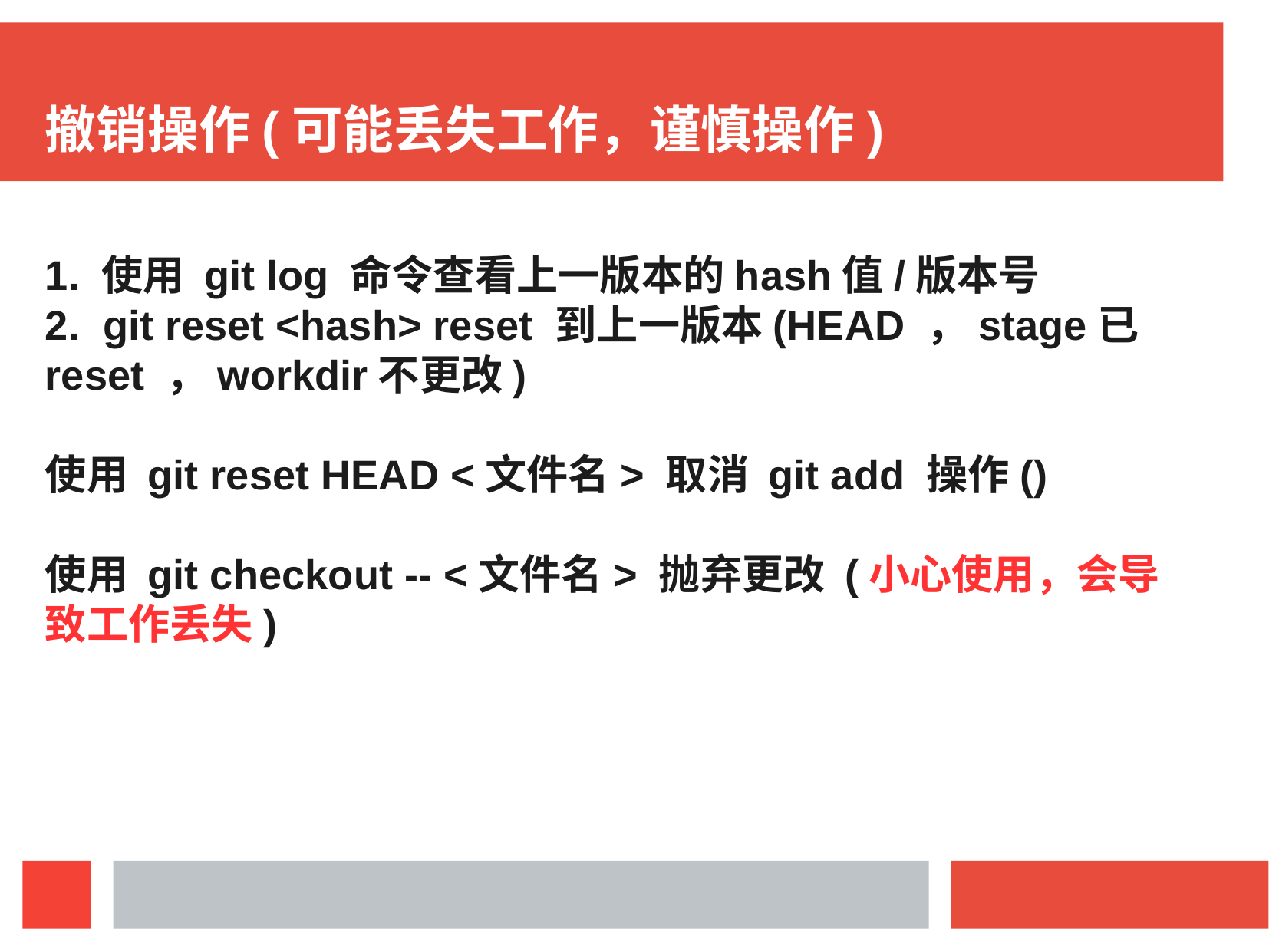

撤销操作(可能丢失工作，谨慎操作)
1. 使用 git log 命令查看上一版本的hash值/版本号
2.  git reset <hash> reset 到上一版本(HEAD ，stage已reset ，workdir不更改)

使用 git reset HEAD <文件名> 取消 git add 操作()

使用 git checkout -- <文件名> 抛弃更改 (小心使用，会导致工作丢失)